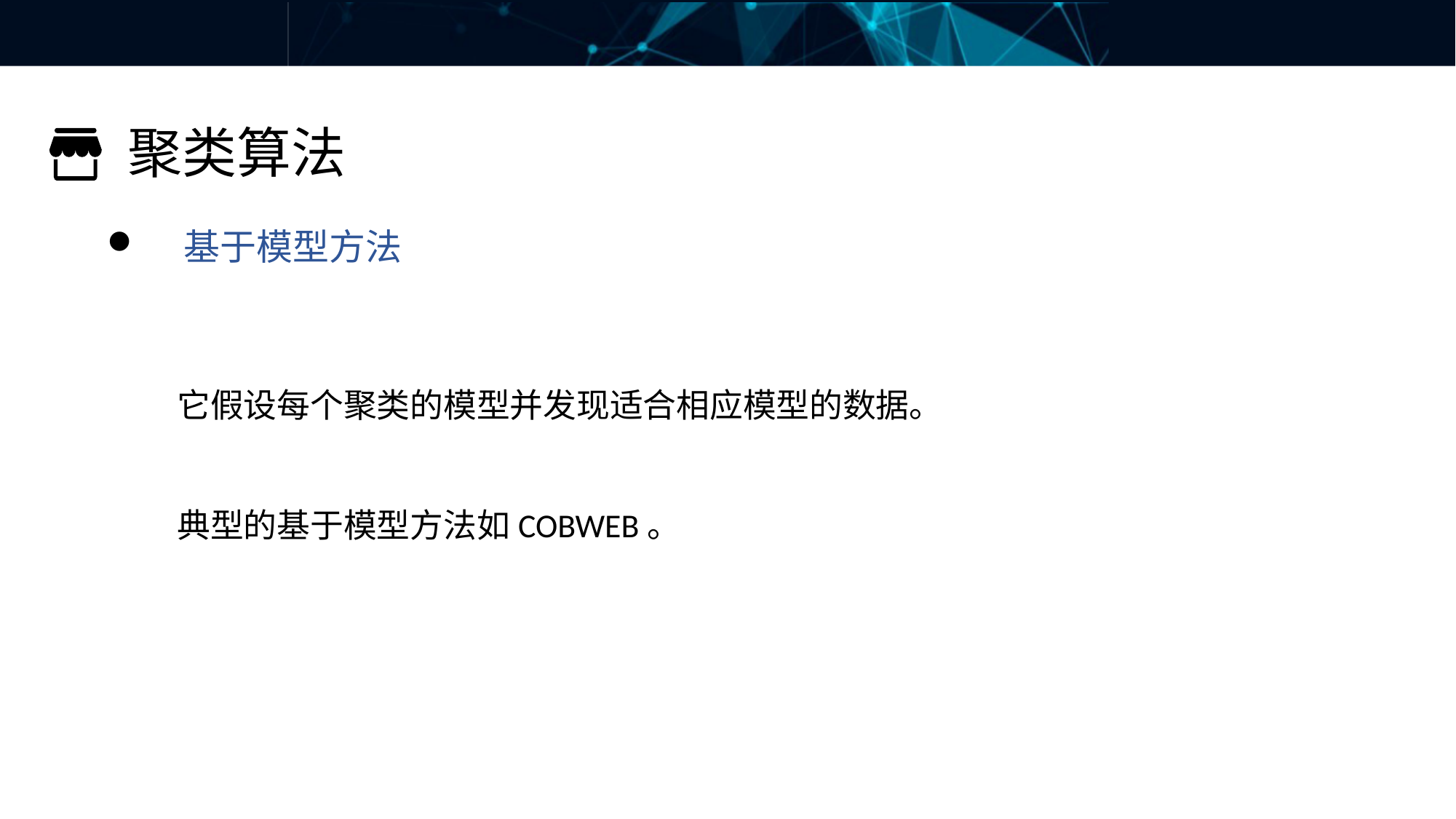

聚类算法

   基于模型方法
它假设每个聚类的模型并发现适合相应模型的数据。

典型的基于模型方法如COBWEB。